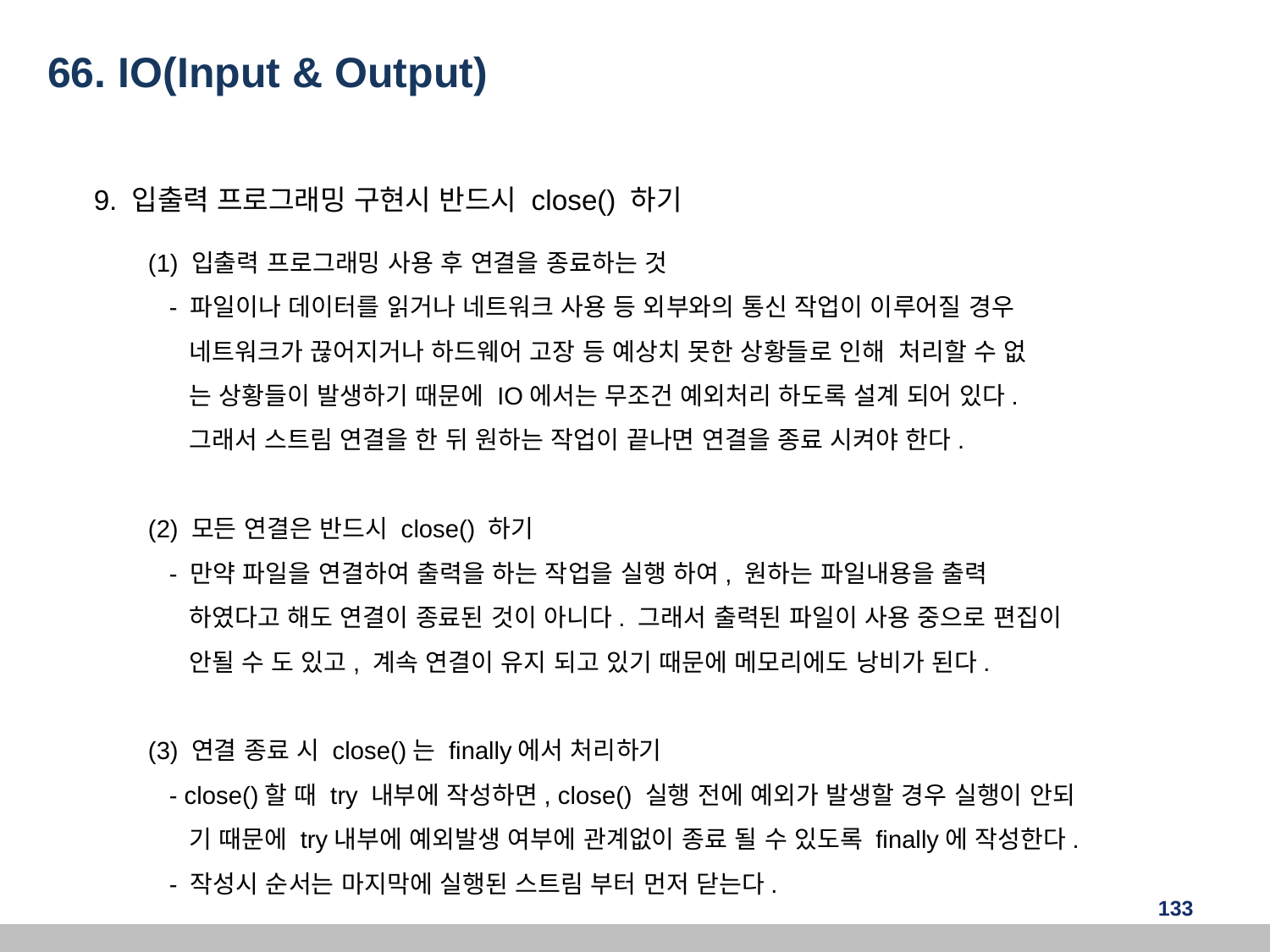

66. IO(Input & Output)
9. 입출력 프로그래밍 구현시 반드시 close() 하기
(1) 입출력 프로그래밍 사용 후 연결을 종료하는 것
   - 파일이나 데이터를 읽거나 네트워크 사용 등 외부와의 통신 작업이 이루어질 경우
     네트워크가 끊어지거나 하드웨어 고장 등 예상치 못한 상황들로 인해  처리할 수 없
     는 상황들이 발생하기 때문에 IO에서는 무조건 예외처리 하도록 설계 되어 있다.
     그래서 스트림 연결을 한 뒤 원하는 작업이 끝나면 연결을 종료 시켜야 한다.

(2) 모든 연결은 반드시 close() 하기
   - 만약 파일을 연결하여 출력을 하는 작업을 실행 하여, 원하는 파일내용을 출력
     하였다고 해도 연결이 종료된 것이 아니다. 그래서 출력된 파일이 사용 중으로 편집이
     안될 수 도 있고, 계속 연결이 유지 되고 있기 때문에 메모리에도 낭비가 된다.

(3) 연결 종료 시 close()는 finally에서 처리하기
   - close()할 때 try 내부에 작성하면, close() 실행 전에 예외가 발생할 경우 실행이 안되
     기 때문에 try내부에 예외발생 여부에 관계없이 종료 될 수 있도록 finally에 작성한다.
   - 작성시 순서는 마지막에 실행된 스트림 부터 먼저 닫는다.
133